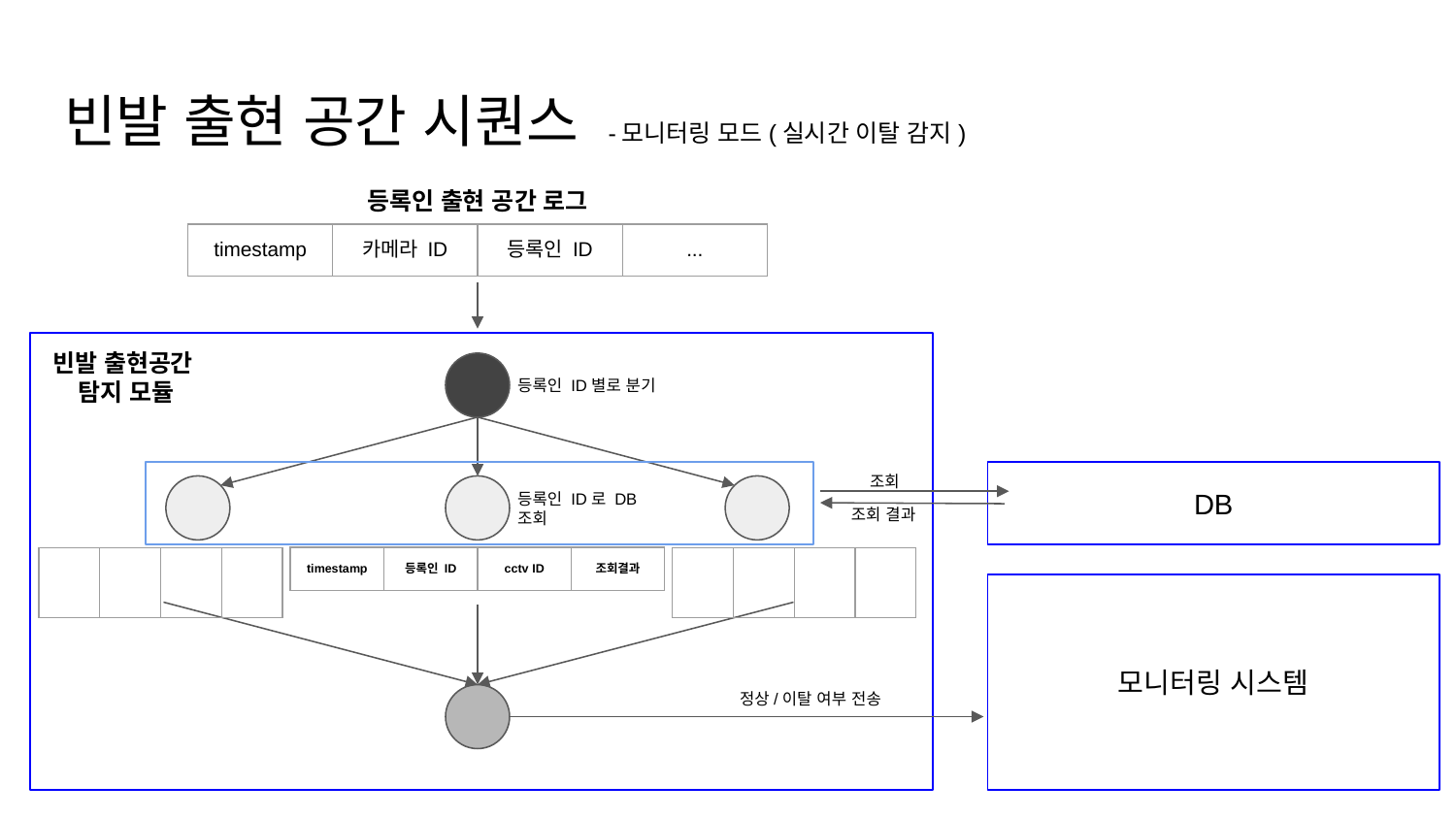

# 빈발 출현 공간 시퀀스 -모니터링 모드(실시간 이탈 감지)
등록인 출현 공간 로그
| timestamp | 카메라 ID | 등록인 ID | ... |
| --- | --- | --- | --- |

빈발 출현공간
탐지 모듈
등록인 ID별로 분기

조회

DB
등록인 ID로 DB조회
조회 결과

| timestamp | 등록인 ID | cctv ID | 조회결과 |
| --- | --- | --- | --- |
|  |  |  |  |
| --- | --- | --- | --- |
|  |  |  |  |
| --- | --- | --- | --- |
모니터링 시스템
정상/이탈 여부 전송